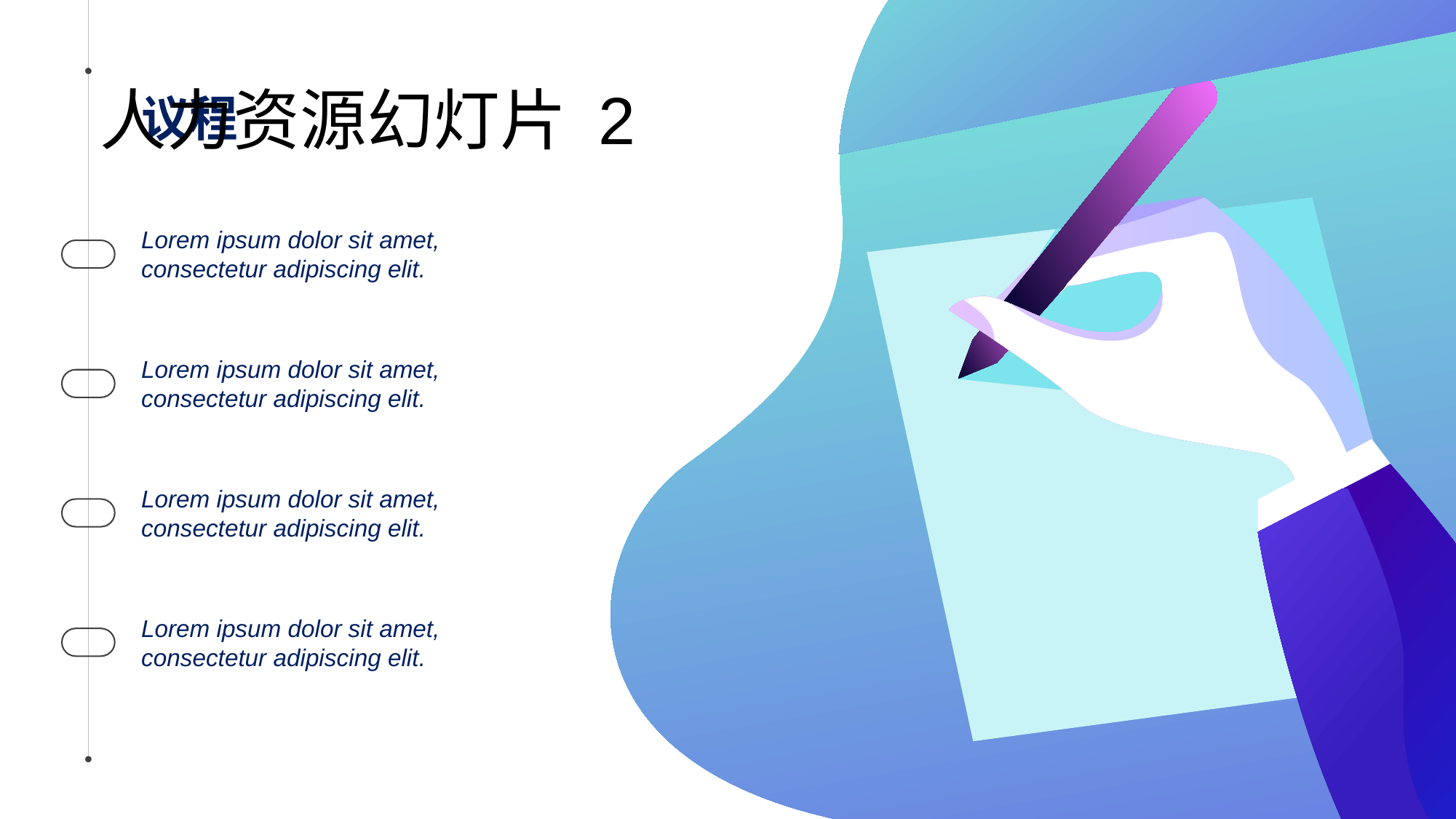

# 人力资源幻灯片 2

议程
Lorem ipsum dolor sit amet, consectetur adipiscing elit.

Lorem ipsum dolor sit amet, consectetur adipiscing elit.

Lorem ipsum dolor sit amet, consectetur adipiscing elit.

Lorem ipsum dolor sit amet, consectetur adipiscing elit.